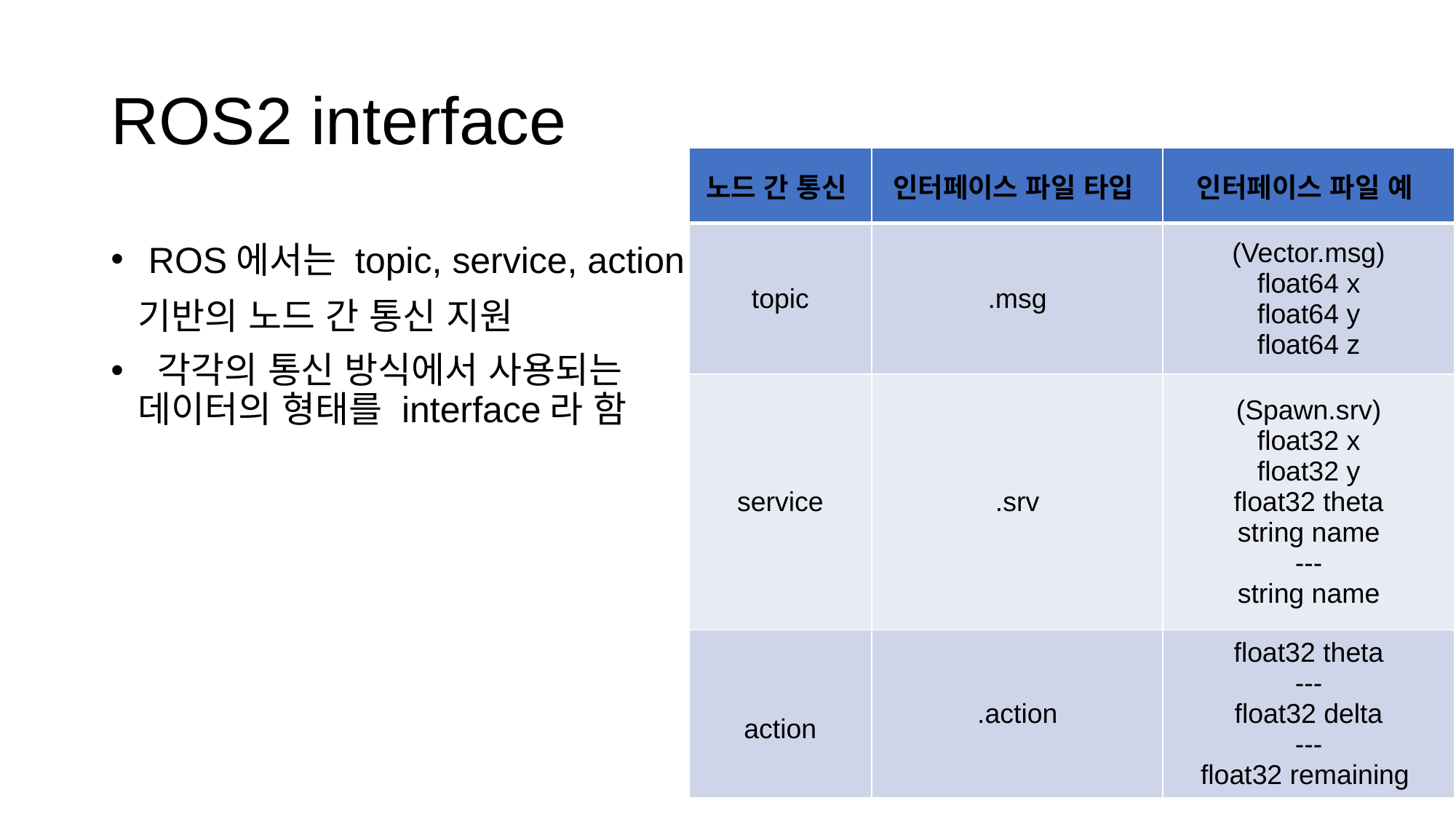

# ROS2 interface
| 노드 간 통신 | 인터페이스 파일 타입 | 인터페이스 파일 예 |
| --- | --- | --- |
| topic | .msg | (Vector.msg) float64 x float64 y float64 z |
| service | .srv | (Spawn.srv) float32 x float32 y float32 theta string name --- string name |
| action | .action | float32 theta --- float32 delta --- float32 remaining |
 ROS에서는 topic, service, action 기반의 노드 간 통신 지원
 각각의 통신 방식에서 사용되는 데이터의 형태를 interface라 함